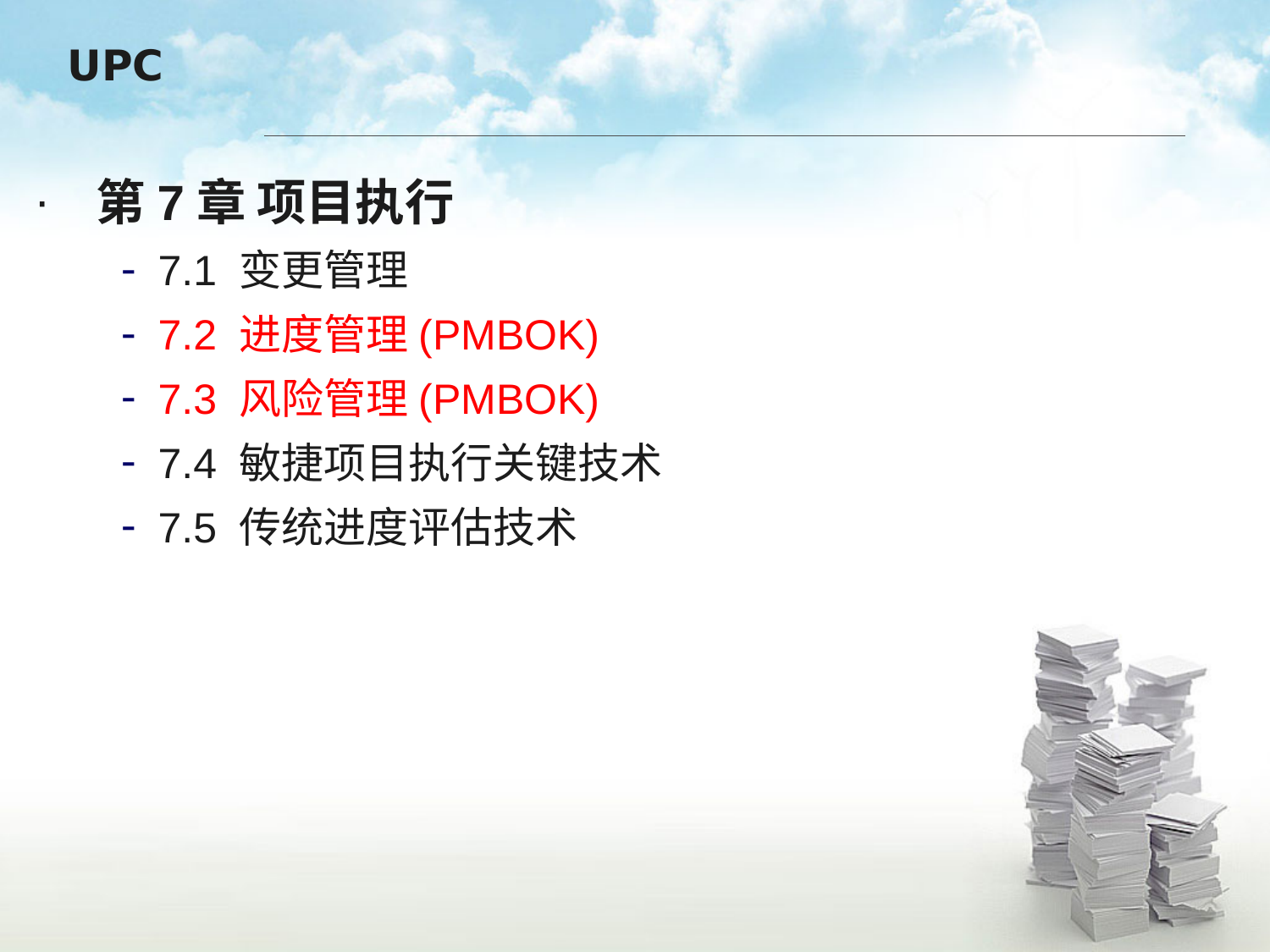

第7章 项目执行
7.1 变更管理
7.2 进度管理(PMBOK)
7.3 风险管理(PMBOK)
7.4 敏捷项目执行关键技术
7.5 传统进度评估技术